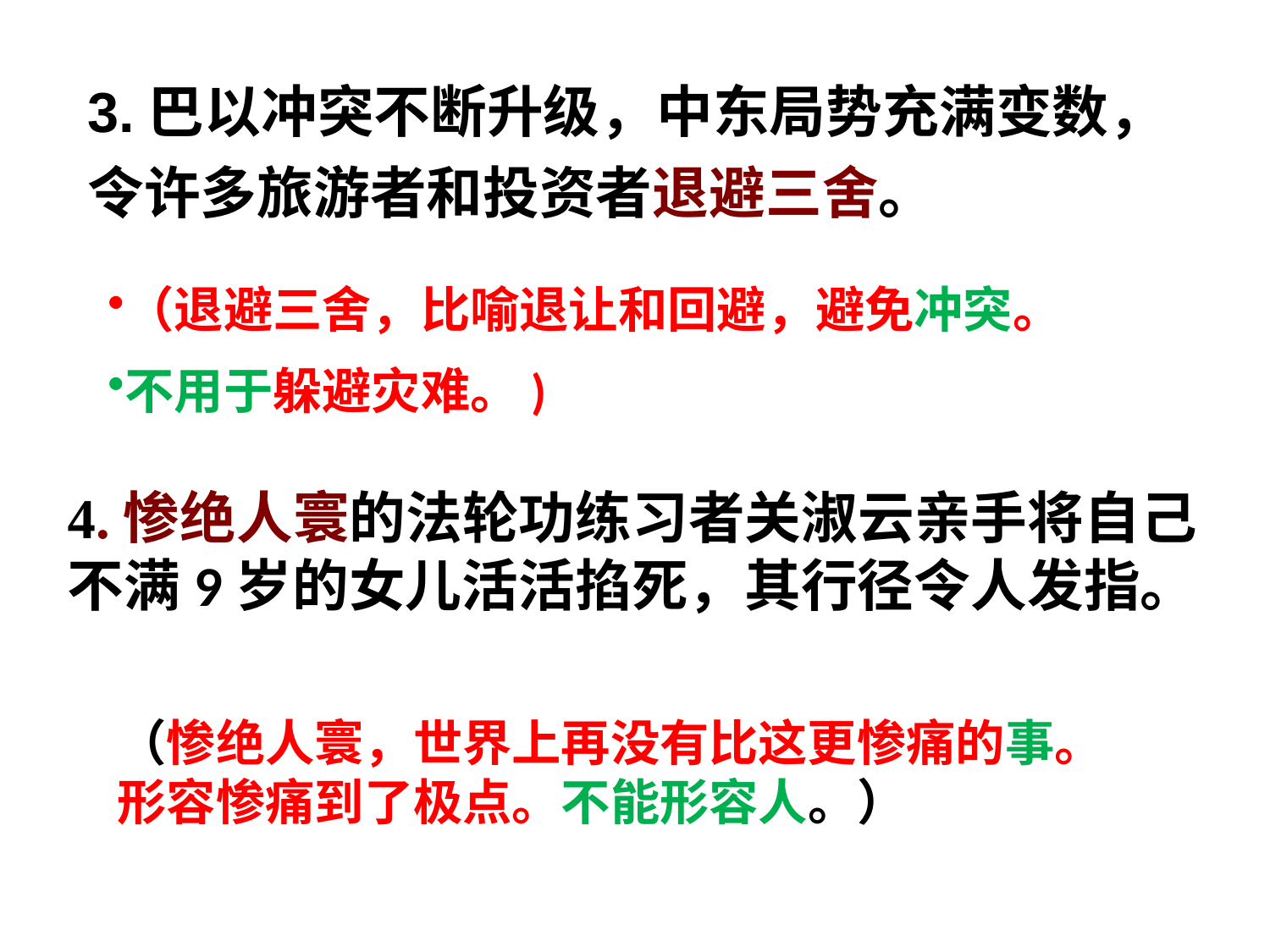

3.巴以冲突不断升级，中东局势充满变数，令许多旅游者和投资者退避三舍。
（退避三舍，比喻退让和回避，避免冲突。
不用于躲避灾难。)
4.惨绝人寰的法轮功练习者关淑云亲手将自己不满9岁的女儿活活掐死，其行径令人发指。

（惨绝人寰，世界上再没有比这更惨痛的事。
形容惨痛到了极点。不能形容人。）